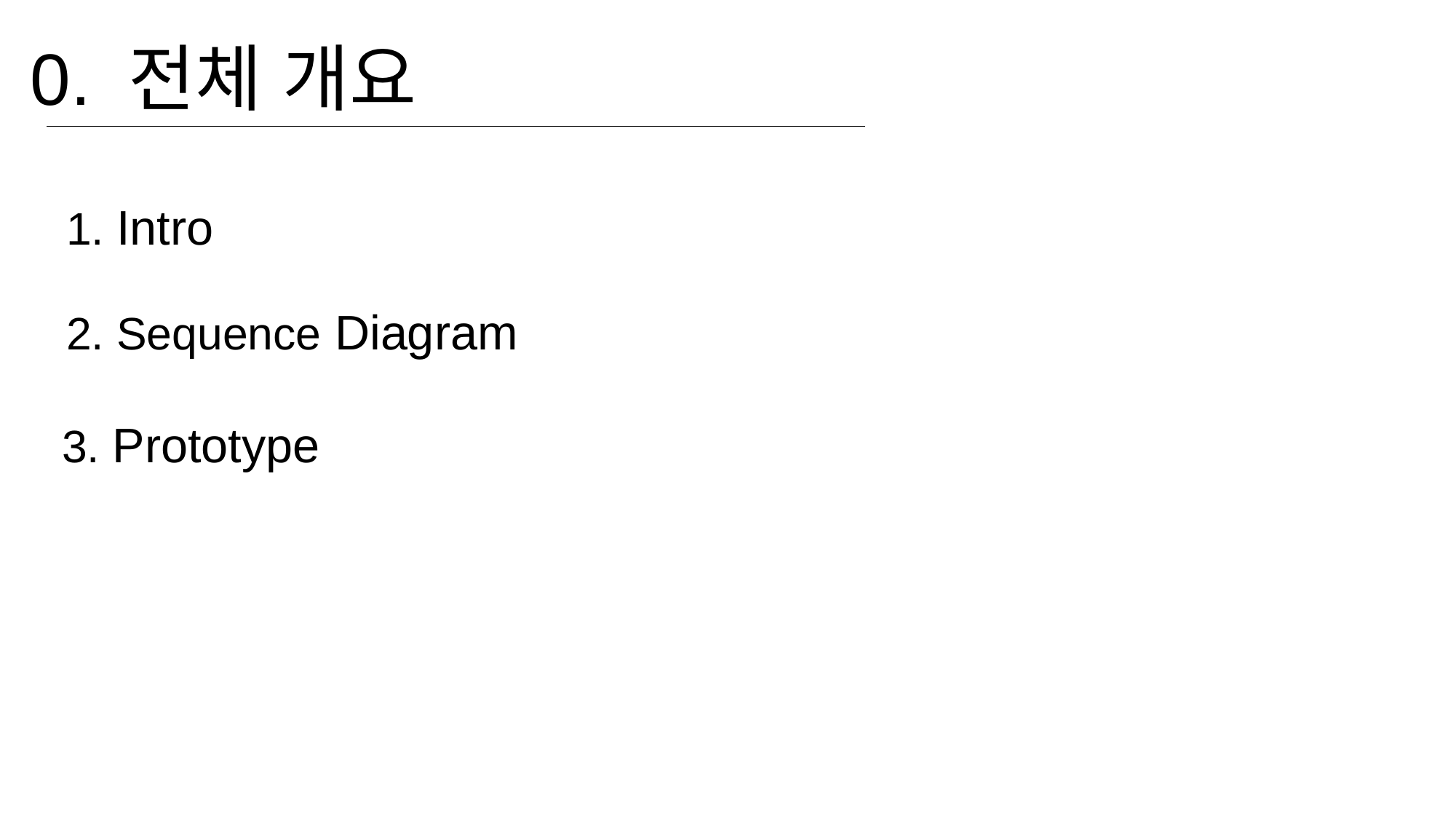

0. 전체 개요
1. Intro
2. Sequence Diagram
3. Prototype